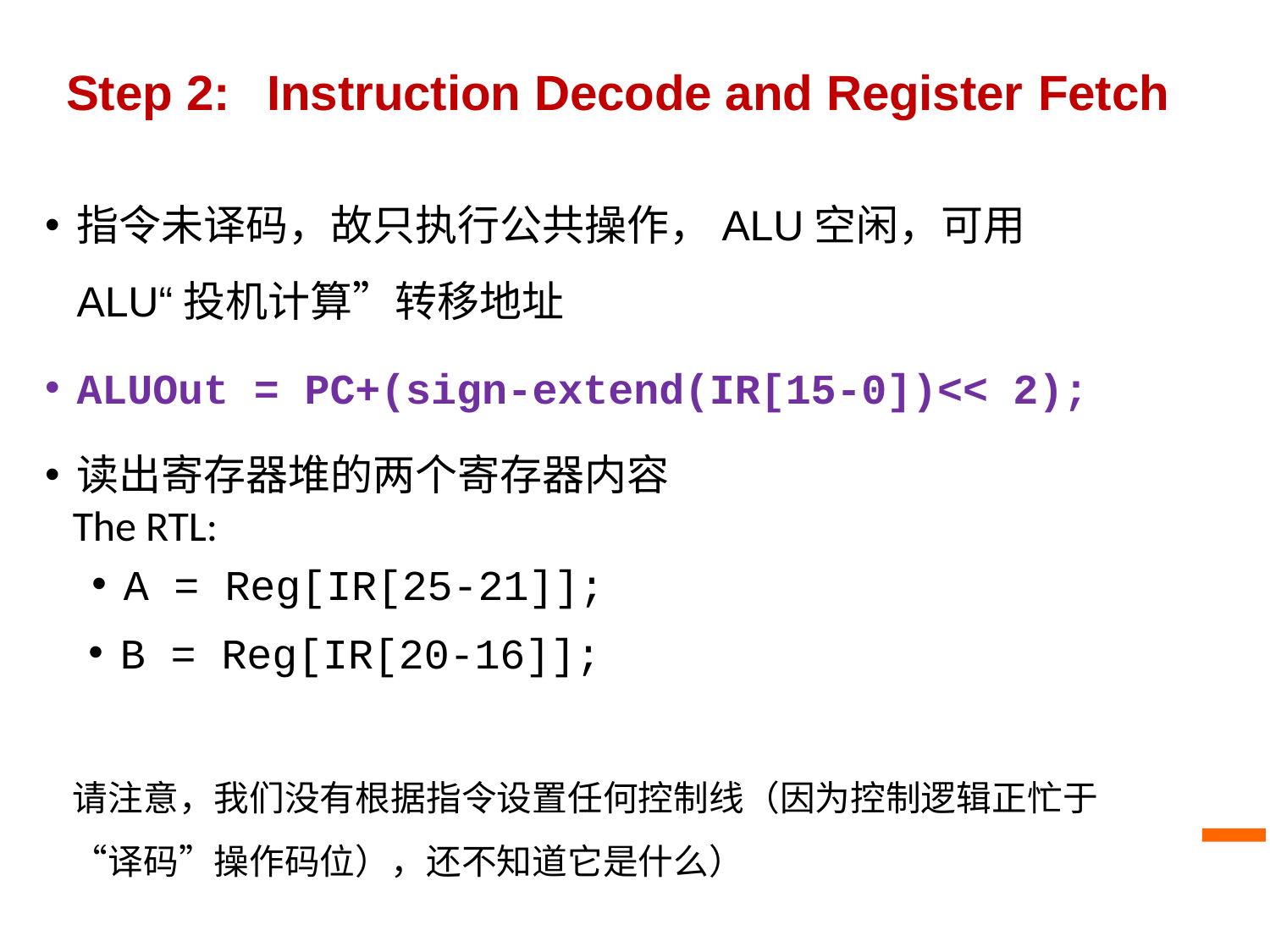

Fundamentals
# Step 2:	Instruction Decode and Register Fetch
指令未译码，故只执行公共操作，ALU空闲，可用ALU“投机计算”转移地址
ALUOut = PC+(sign-extend(IR[15-0])<< 2);
读出寄存器堆的两个寄存器内容
The RTL:
A = Reg[IR[25-21]];
B = Reg[IR[20-16]];

请注意，我们没有根据指令设置任何控制线（因为控制逻辑正忙于“译码”操作码位），还不知道它是什么）